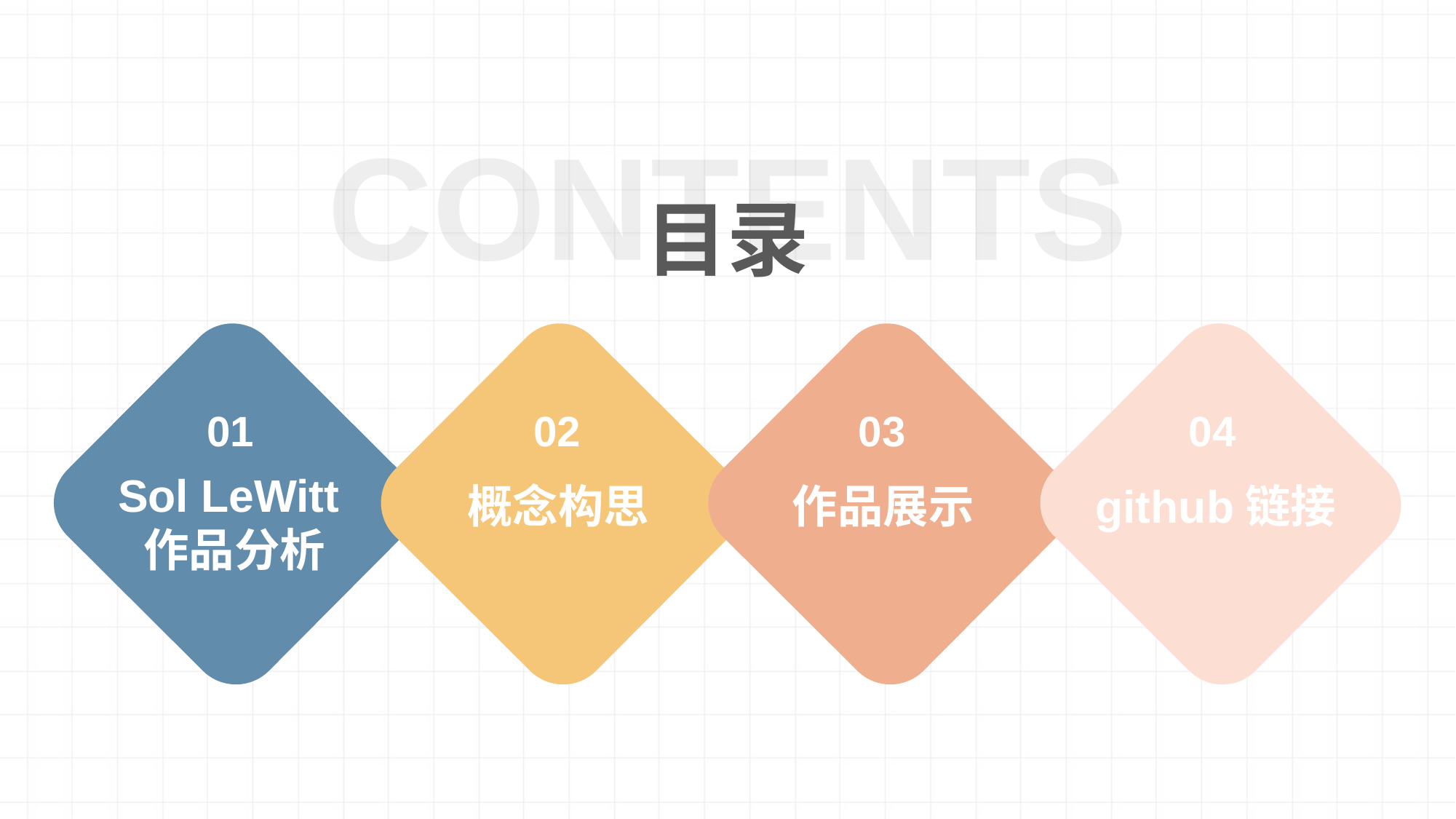

行业PPT模板http://www.1ppt.com/hangye/
CONTENTS
目录

01
02
03
04
Sol LeWitt作品分析
概念构思
作品展示
github链接